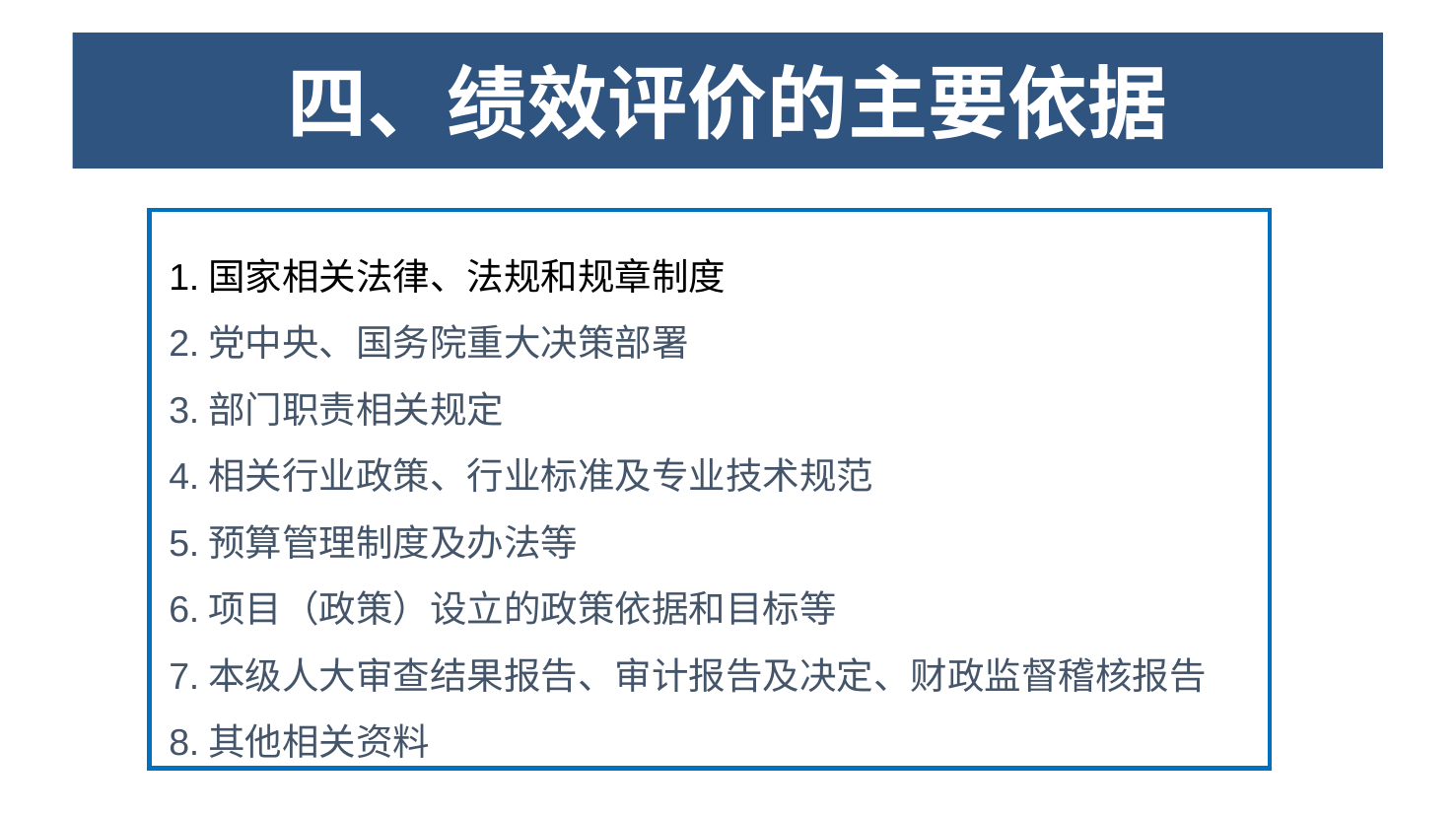

单击添加标题
# 四、绩效评价的主要依据

1.国家相关法律、法规和规章制度
2.党中央、国务院重大决策部署
3.部门职责相关规定
4.相关行业政策、行业标准及专业技术规范
5.预算管理制度及办法等
6.项目（政策）设立的政策依据和目标等
7.本级人大审查结果报告、审计报告及决定、财政监督稽核报告
8.其他相关资料
（一）主体
02
03
04